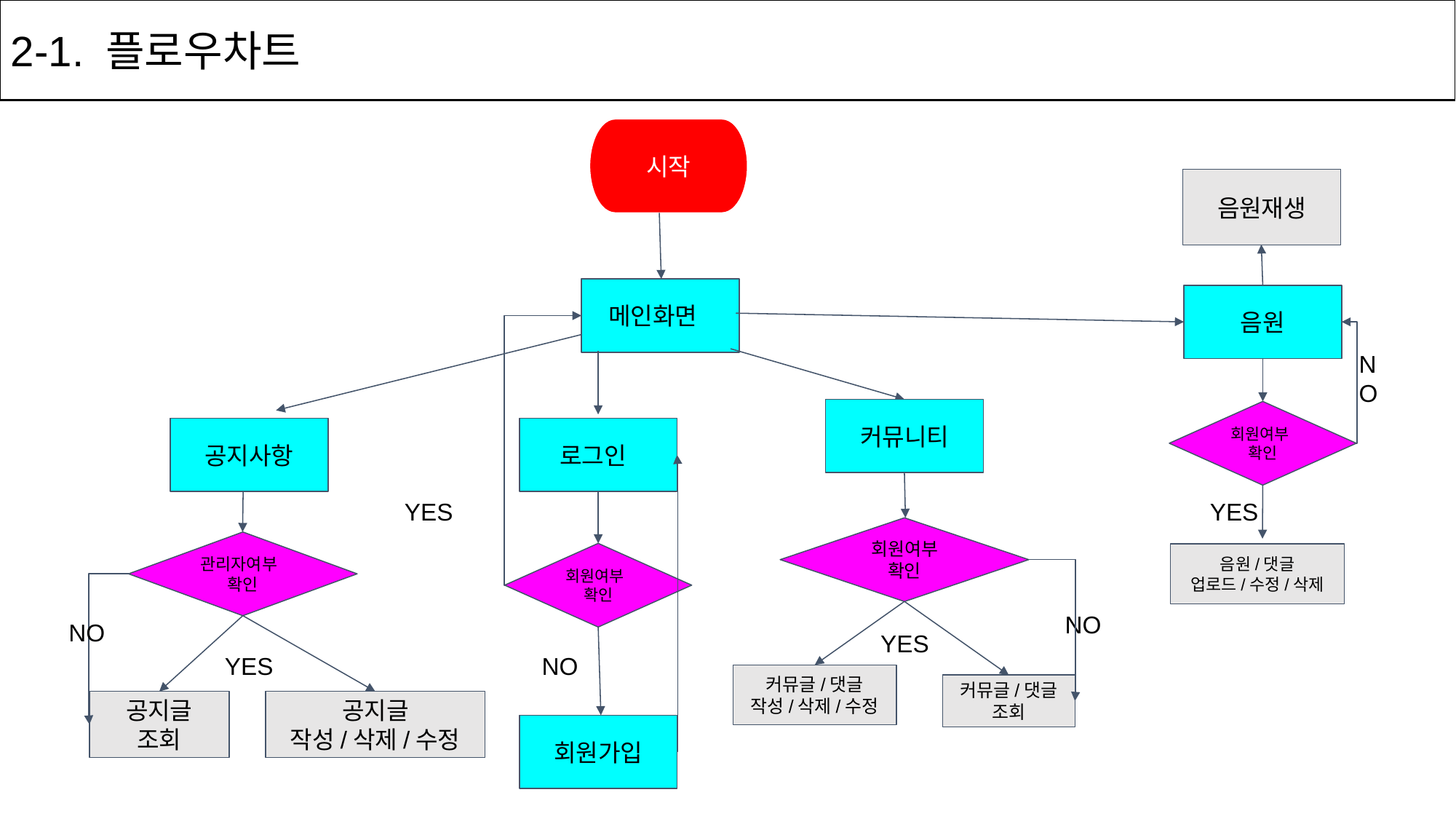

2-1. 플로우차트
시작
음원재생
 메인화면
음원
NO
커뮤니티
회원여부
확인
공지사항
   로그인
YES
YES
회원여부
확인
관리자여부
확인
회원여부
확인
음원/댓글
업로드/수정/삭제
NO
NO
YES
YES
NO
커뮤글/댓글
작성/삭제/수정
커뮤글/댓글
조회
공지글
조회
공지글
작성/삭제/수정
회원가입